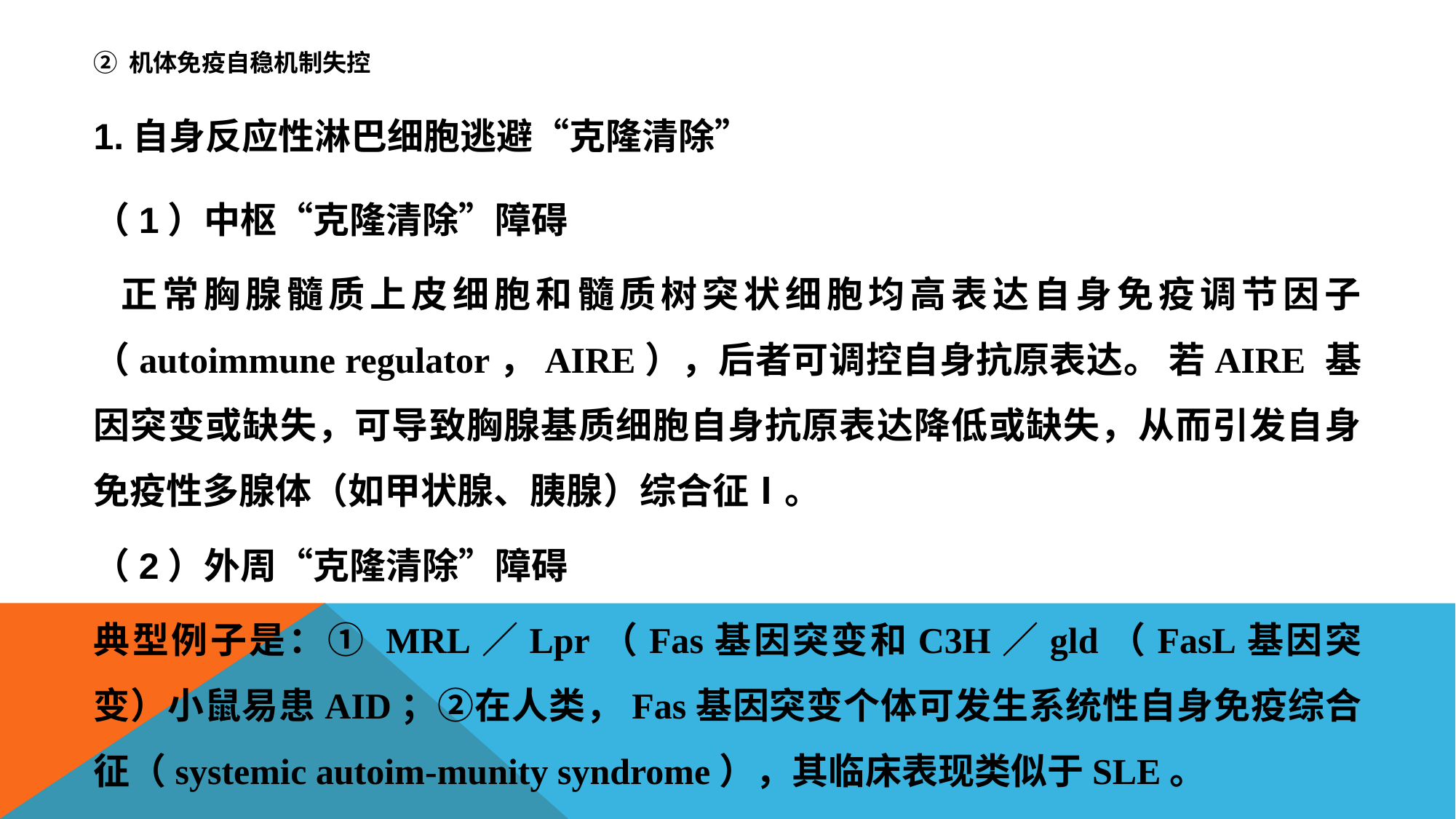

② 机体免疫自稳机制失控
1.自身反应性淋巴细胞逃避“克隆清除”
（1）中枢“克隆清除”障碍
 正常胸腺髓质上皮细胞和髓质树突状细胞均高表达自身免疫调节因子（autoimmune regulator，AIRE），后者可调控自身抗原表达。 若AIRE 基因突变或缺失，可导致胸腺基质细胞自身抗原表达降低或缺失，从而引发自身免疫性多腺体（如甲状腺、胰腺）综合征Ⅰ。
（2）外周“克隆清除”障碍
典型例子是：① MRL／Lpr（Fas基因突变和C3H／gld（FasL基因突变）小鼠易患AID；②在人类，Fas基因突变个体可发生系统性自身免疫综合征（systemic autoim‐munity syndrome），其临床表现类似于SLE。